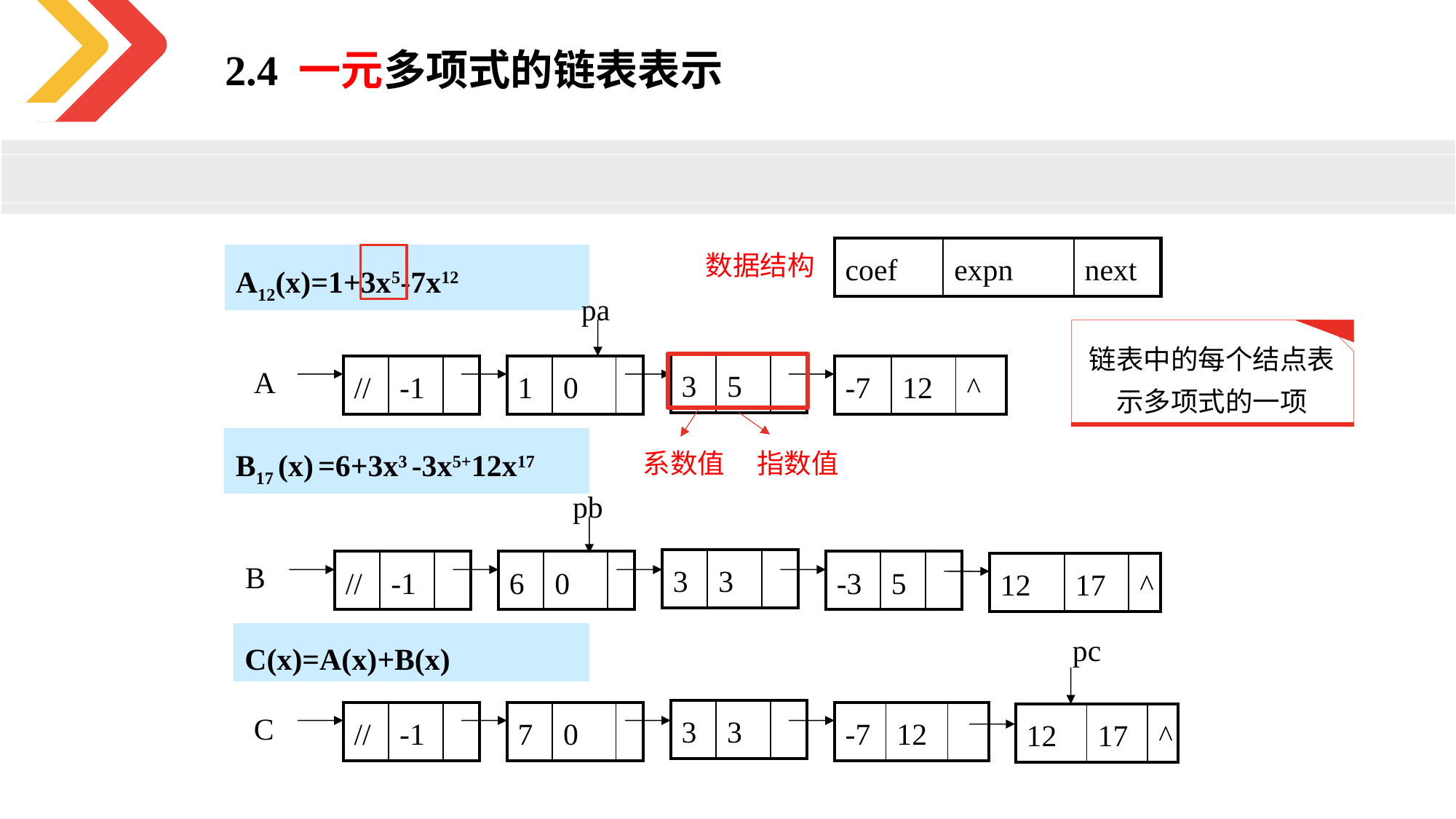

2.4 一元多项式的链表表示

| coef | expn | next |
| --- | --- | --- |
数据结构
A12(x)=1+3x5-7x12

pa

链表中的每个结点表示多项式的一项
A

| 3 | 5 |  |
| --- | --- | --- |
| // | -1 |  |
| --- | --- | --- |
| 1 | 0 |  |
| --- | --- | --- |
| -7 | 12 | ^ |
| --- | --- | --- |

B17 (x) =6+3x3 -3x5+12x17
系数值
指数值
pb

B
| 3 | 3 |  |
| --- | --- | --- |
| // | -1 |  |
| --- | --- | --- |
| 6 | 0 |  |
| --- | --- | --- |
| -3 | 5 |  |
| --- | --- | --- |
| 12 | 17 | ^ |
| --- | --- | --- |

pc
C(x)=A(x)+B(x)

C
| 3 | 3 |  |
| --- | --- | --- |
| // | -1 |  |
| --- | --- | --- |
| 7 | 0 |  |
| --- | --- | --- |
| -7 | 12 |  |
| --- | --- | --- |
| 12 | 17 | ^ |
| --- | --- | --- |